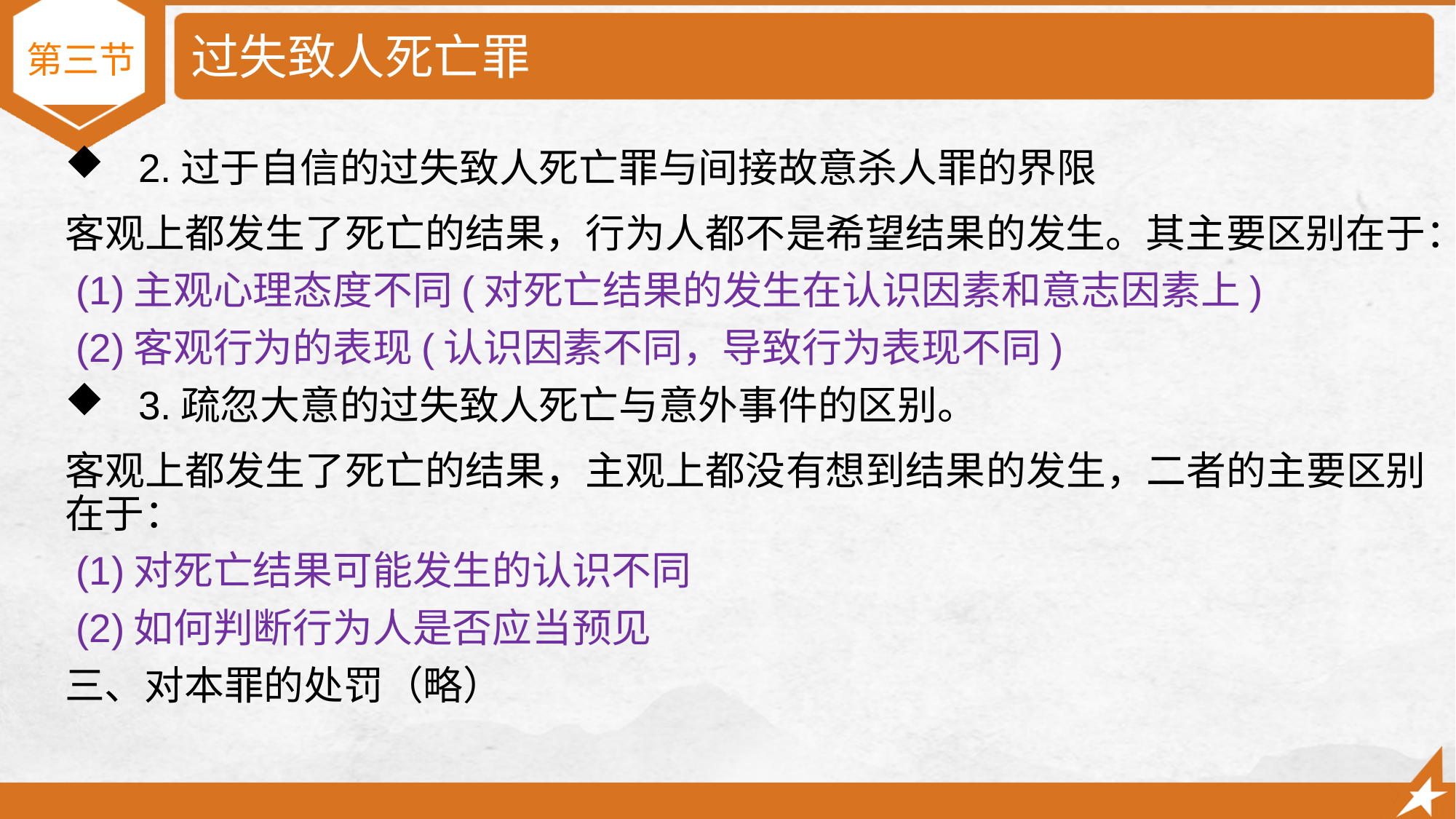

# 过失致人死亡罪
第三节
  2.过于自信的过失致人死亡罪与间接故意杀人罪的界限
客观上都发生了死亡的结果，行为人都不是希望结果的发生。其主要区别在于：
 (1)主观心理态度不同(对死亡结果的发生在认识因素和意志因素上)
 (2)客观行为的表现(认识因素不同，导致行为表现不同)
  3.疏忽大意的过失致人死亡与意外事件的区别。
客观上都发生了死亡的结果，主观上都没有想到结果的发生，二者的主要区别在于：
 (1)对死亡结果可能发生的认识不同
 (2)如何判断行为人是否应当预见
三、对本罪的处罚（略）